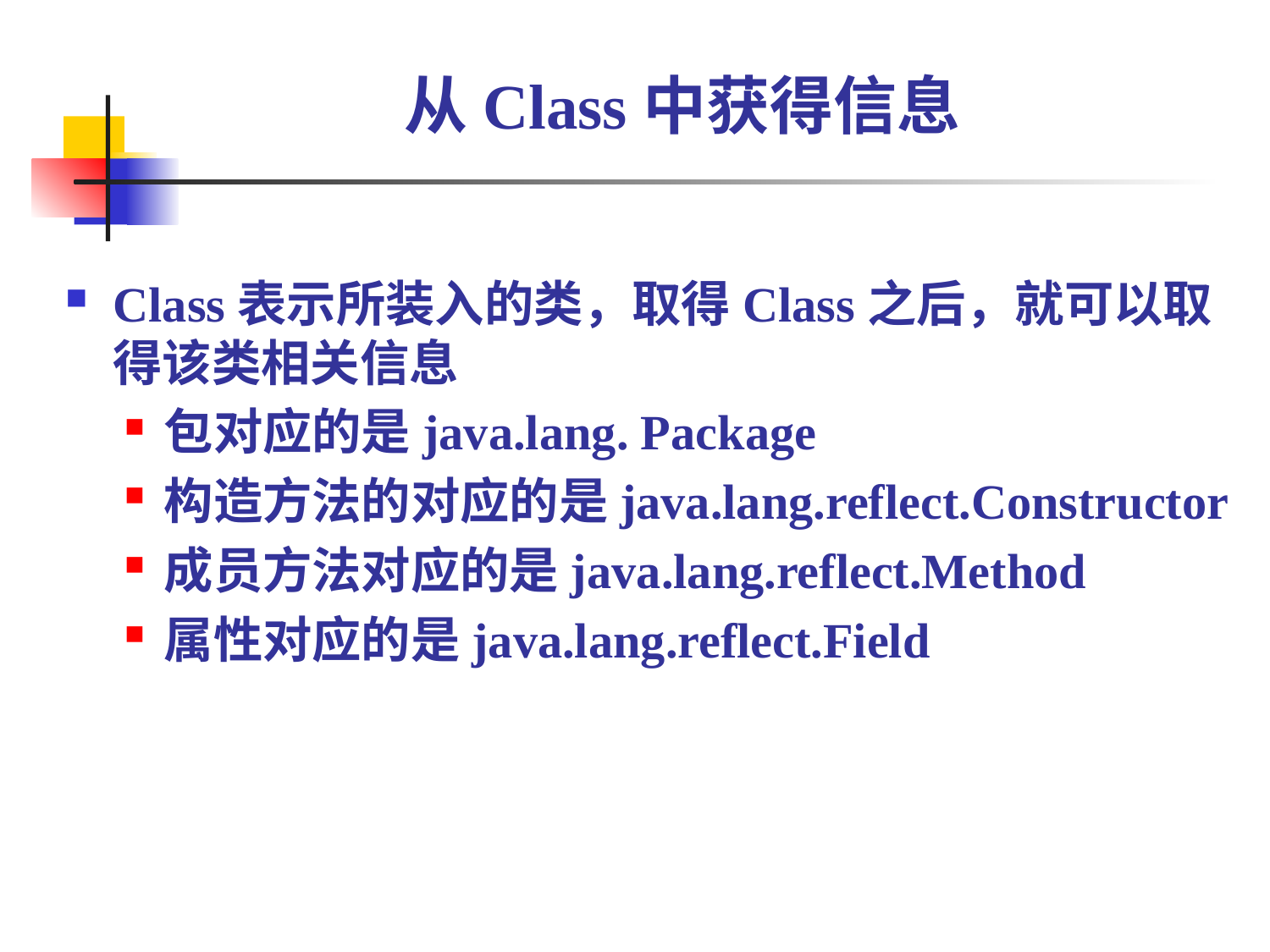

# 从Class中获得信息
Class表示所装入的类，取得Class之后，就可以取得该类相关信息
包对应的是java.lang. Package
构造方法的对应的是java.lang.reflect.Constructor
成员方法对应的是java.lang.reflect.Method
属性对应的是java.lang.reflect.Field